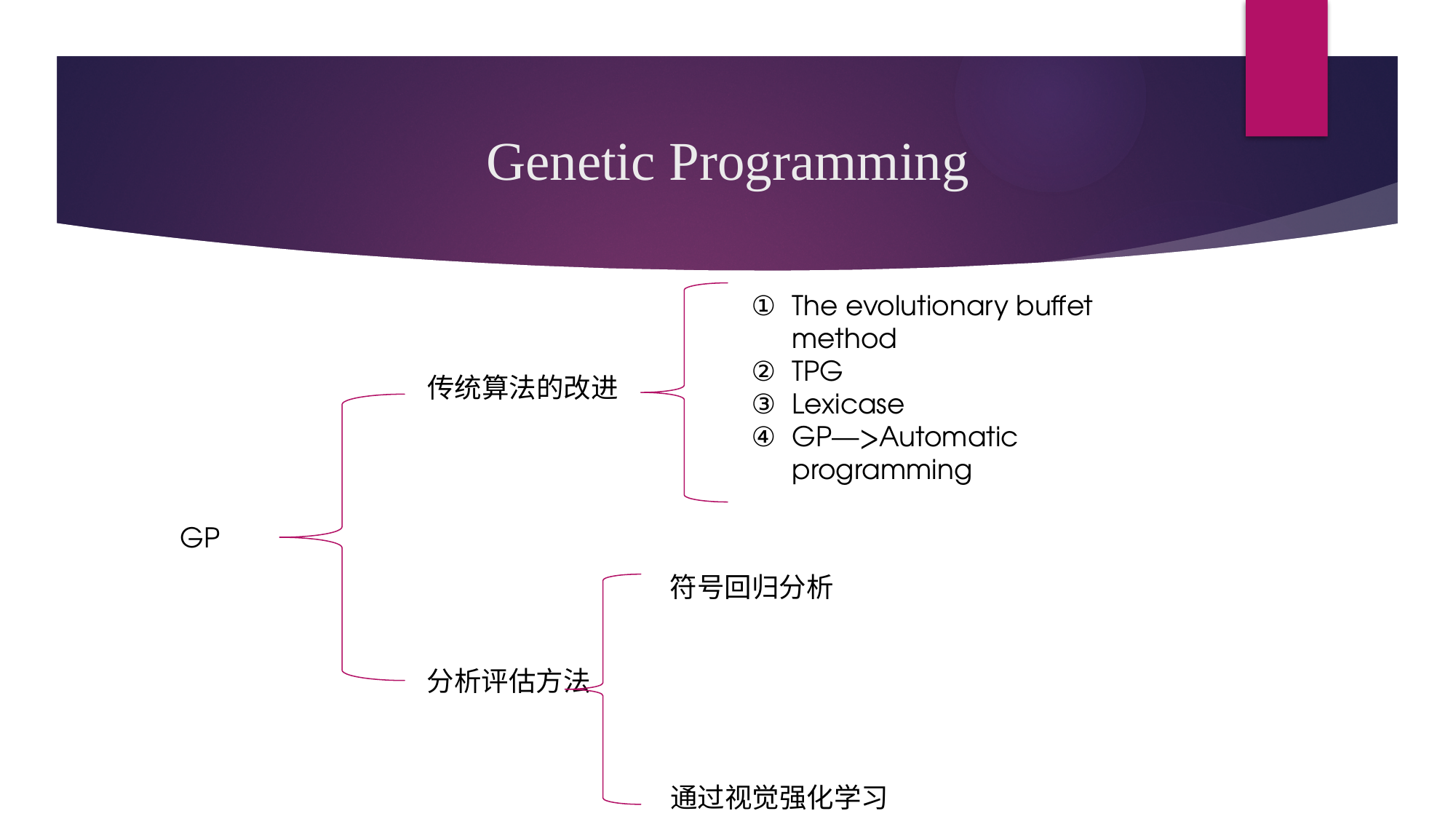

# Genetic Programming

The evolutionary buffet method
TPG
Lexicase
GP—>Automatic programming
传统算法的改进

GP
符号回归分析

分析评估方法
通过视觉强化学习